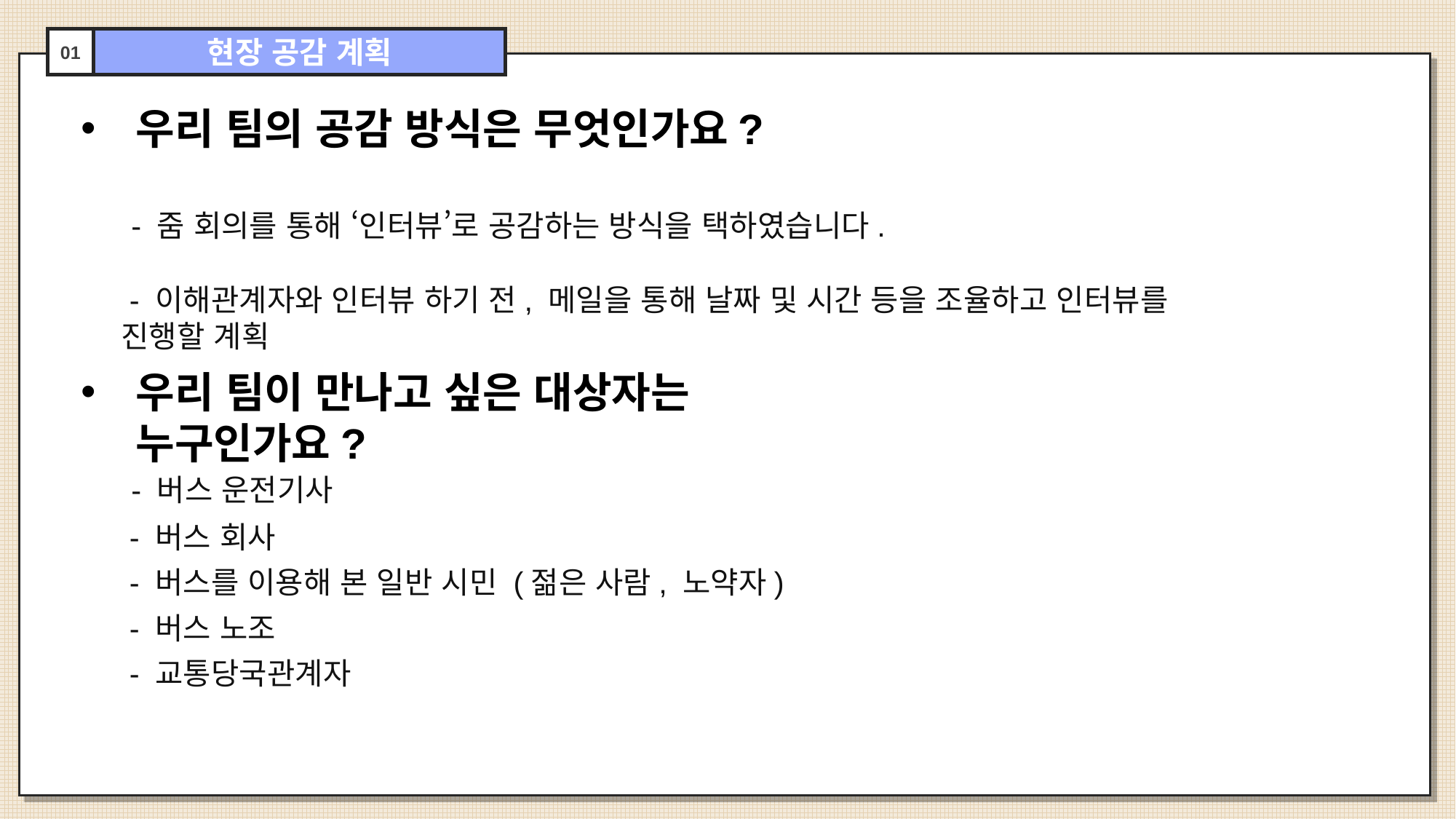

01
현장 공감 계획

우리 팀의 공감 방식은 무엇인가요?
 - 줌 회의를 통해 ‘인터뷰’로 공감하는 방식을 택하였습니다.

 - 이해관계자와 인터뷰 하기 전, 메일을 통해 날짜 및 시간 등을 조율하고 인터뷰를 진행할 계획
우리 팀이 만나고 싶은 대상자는 누구인가요?
 - 버스 운전기사

 - 버스 회사

 - 버스를 이용해 본 일반 시민 (젊은 사람, 노약자)

 - 버스 노조

 - 교통당국관계자